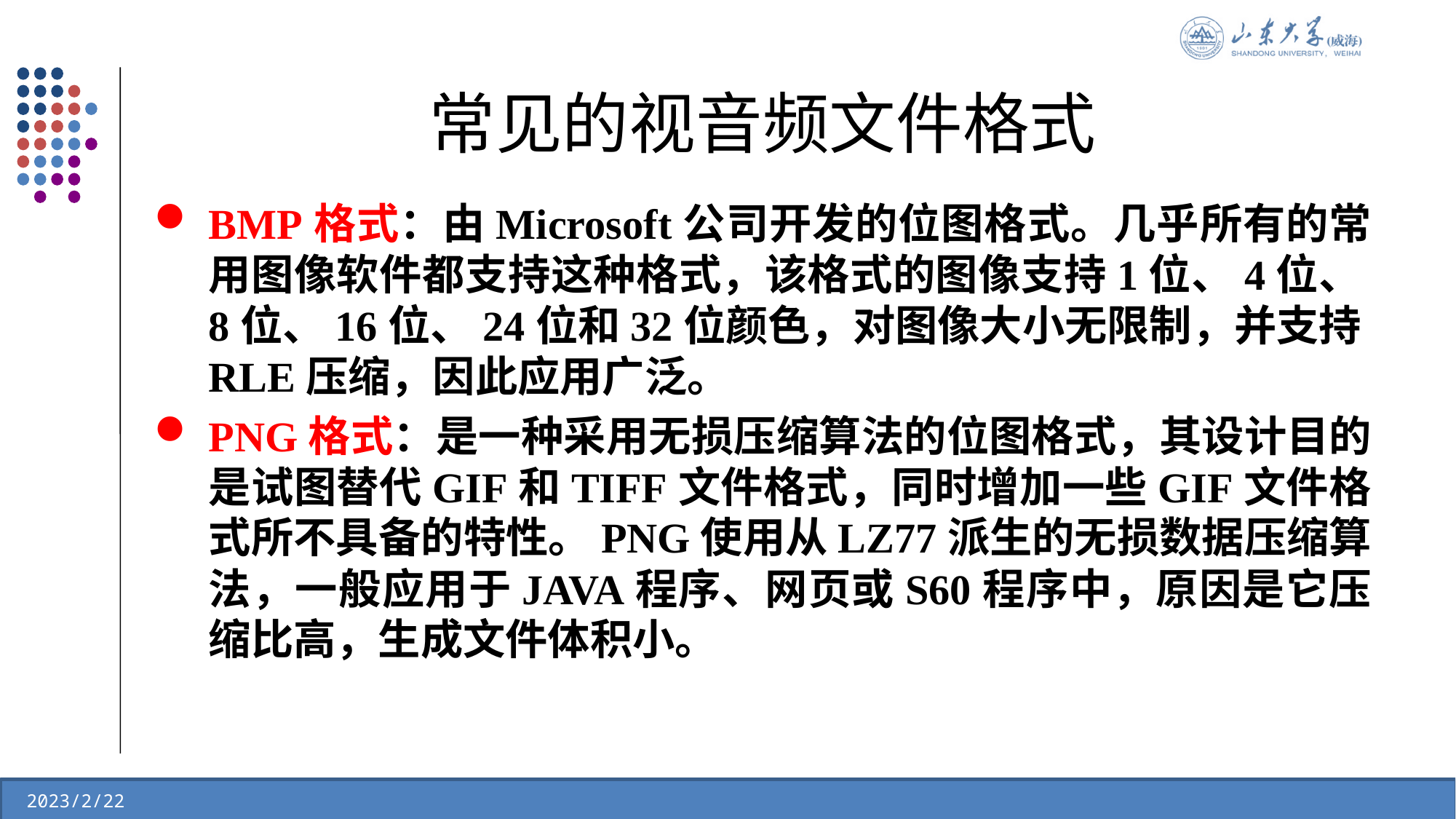

# 常见的视音频文件格式
BMP格式：由Microsoft公司开发的位图格式。几乎所有的常用图像软件都支持这种格式，该格式的图像支持1位、4位、8位、16位、24位和32位颜色，对图像大小无限制，并支持RLE压缩，因此应用广泛。
PNG格式：是一种采用无损压缩算法的位图格式，其设计目的是试图替代GIF和TIFF文件格式，同时增加一些GIF文件格式所不具备的特性。PNG使用从LZ77派生的无损数据压缩算法，一般应用于JAVA程序、网页或S60程序中，原因是它压缩比高，生成文件体积小。